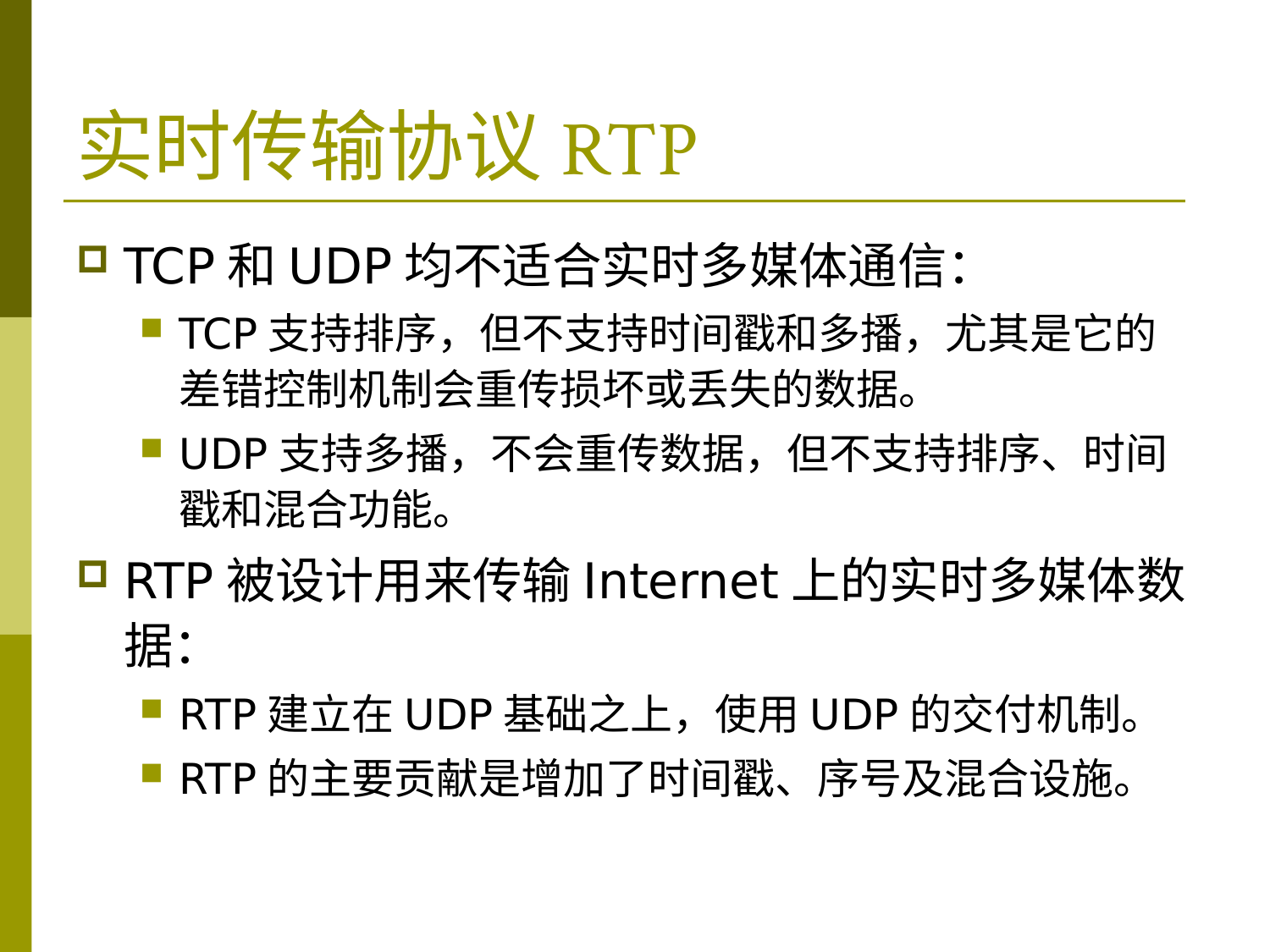

# 实时传输协议RTP
TCP和UDP均不适合实时多媒体通信：
TCP支持排序，但不支持时间戳和多播，尤其是它的差错控制机制会重传损坏或丢失的数据。
UDP支持多播，不会重传数据，但不支持排序、时间戳和混合功能。
RTP被设计用来传输Internet上的实时多媒体数据：
RTP建立在UDP基础之上，使用UDP的交付机制。
RTP的主要贡献是增加了时间戳、序号及混合设施。